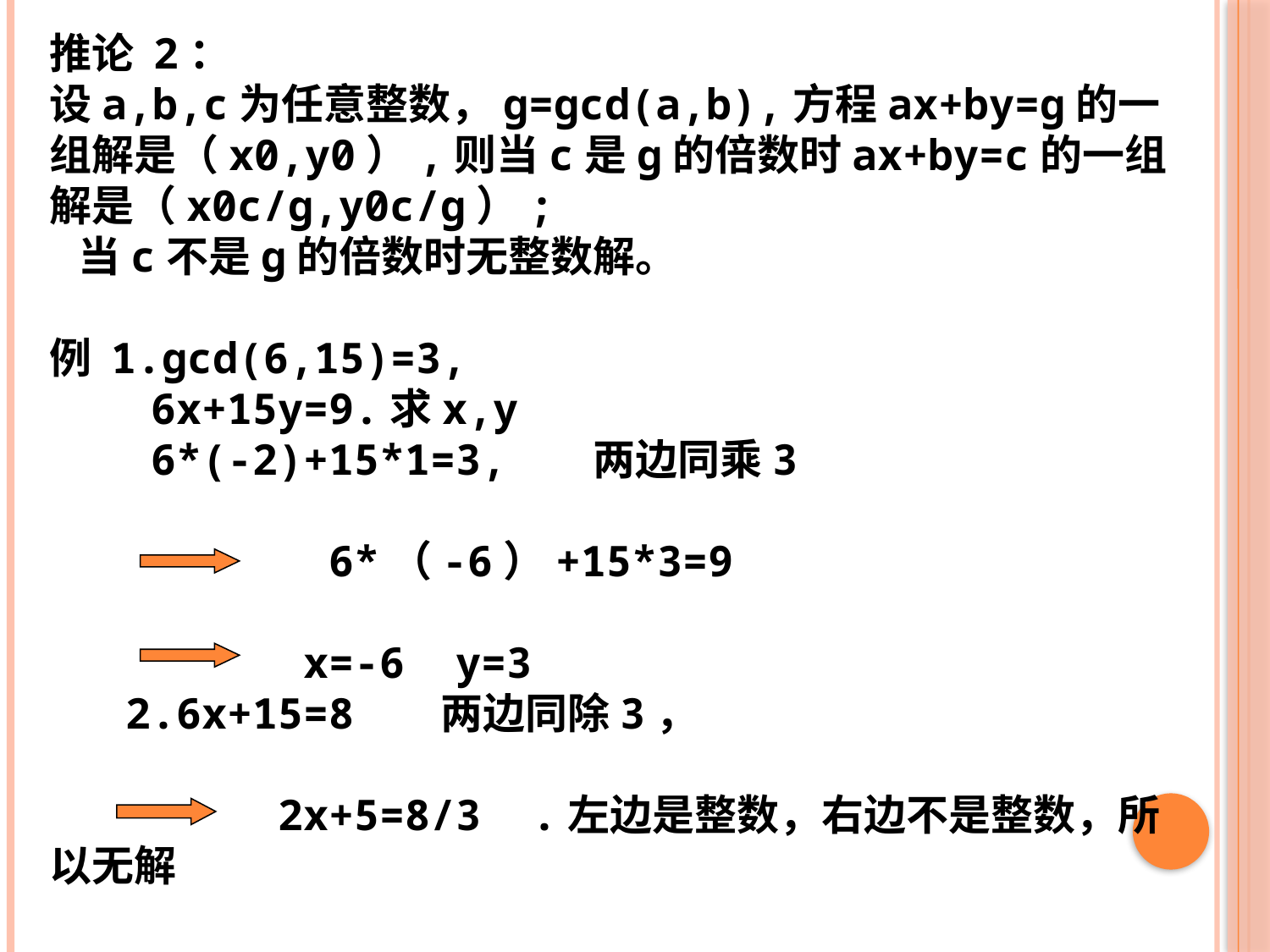

推论 2：
设a,b,c为任意整数，g=gcd(a,b),方程ax+by=g的一组解是（x0,y0）,则当c是g的倍数时ax+by=c的一组解是（x0c/g,y0c/g）;
  当c不是g的倍数时无整数解。

例 1.gcd(6,15)=3,
    6x+15y=9.求x,y
    6*(-2)+15*1=3,   两边同乘3

           6*（-6）+15*3=9

          x=-6  y=3
   2.6x+15=8   两边同除3，

         2x+5=8/3  .左边是整数，右边不是整数，所以无解